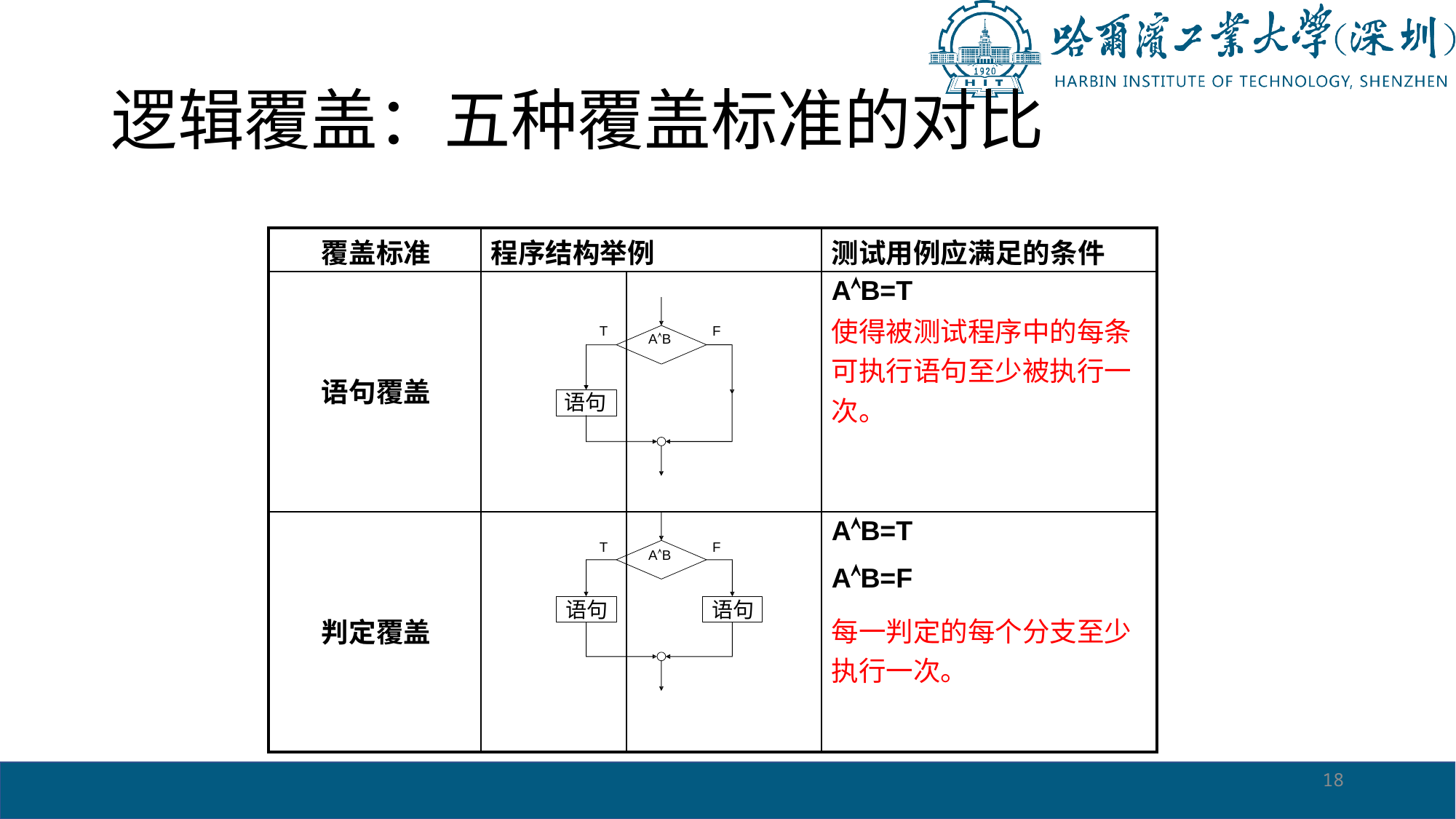

# 逻辑覆盖：五种覆盖标准的对比
| 覆盖标准 | 程序结构举例 |  |  | 测试用例应满足的条件 |
| --- | --- | --- | --- | --- |
| 语句覆盖 | T | A∧B | F | A∧B=T 使得被测试程序中的每条可执行语句至少被执行一次。 |
| 判定覆盖 | T | A∧B | F | A∧B=T A∧B=F 每一判定的每个分支至少执行一次。 |

语句

语句
语句

18